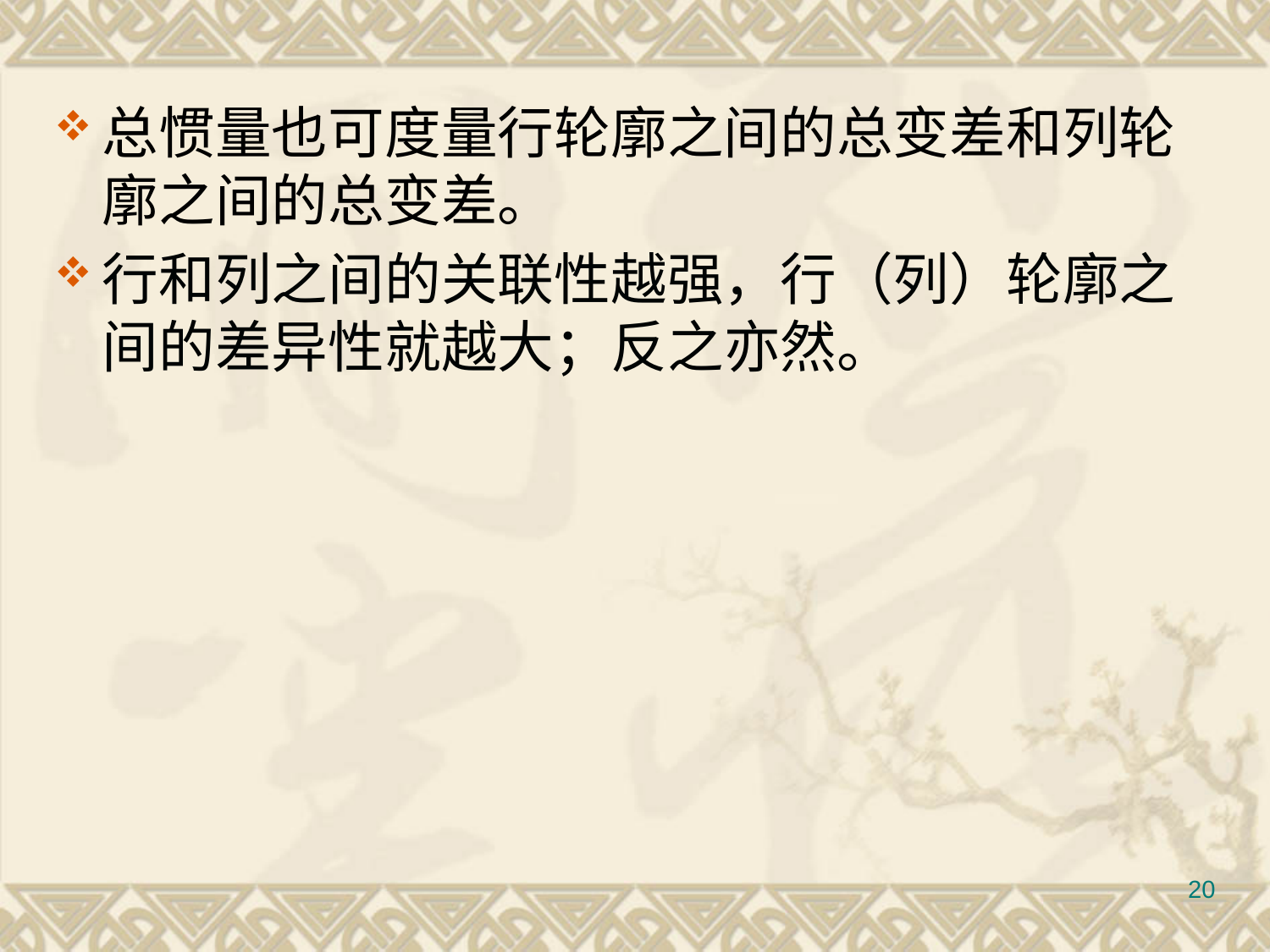

#
总惯量也可度量行轮廓之间的总变差和列轮廓之间的总变差。
行和列之间的关联性越强，行（列）轮廓之间的差异性就越大；反之亦然。
20